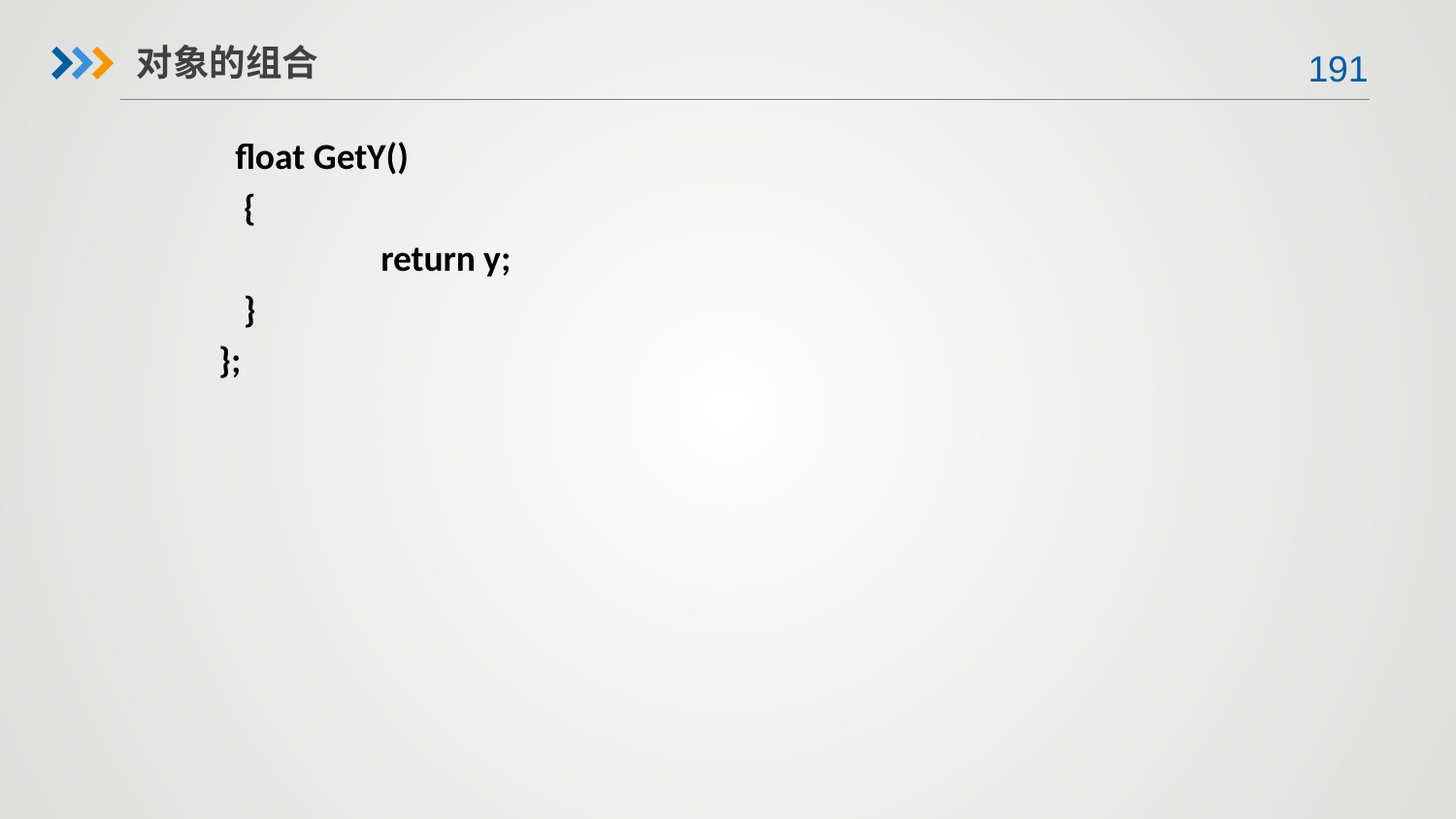

对象的组合
  float GetY()
   {
	  return y;
   }
};